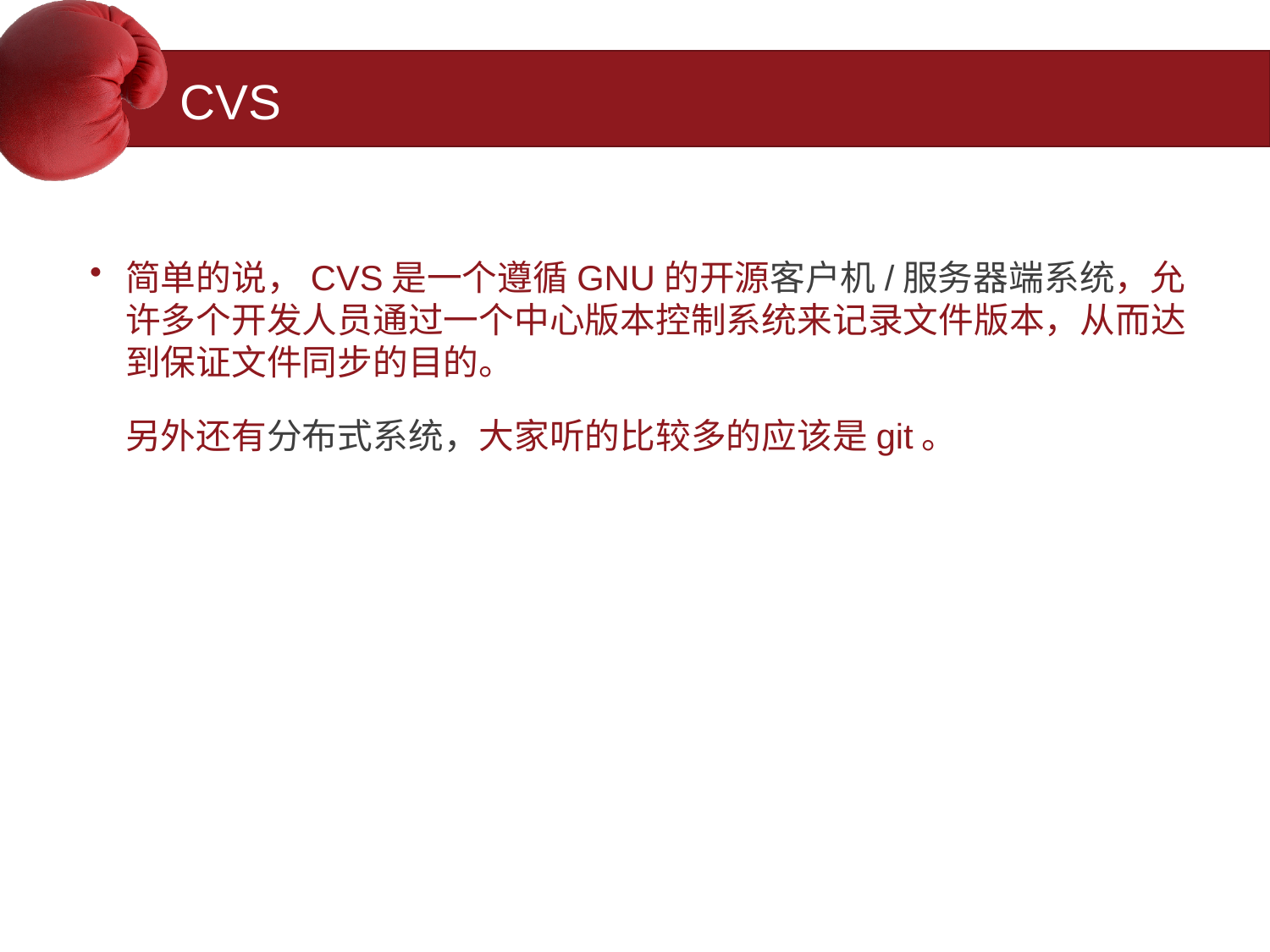

# CVS

简单的说，CVS是一个遵循GNU的开源客户机/服务器端系统，允许多个开发人员通过一个中心版本控制系统来记录文件版本，从而达到保证文件同步的目的。
	另外还有分布式系统，大家听的比较多的应该是git。